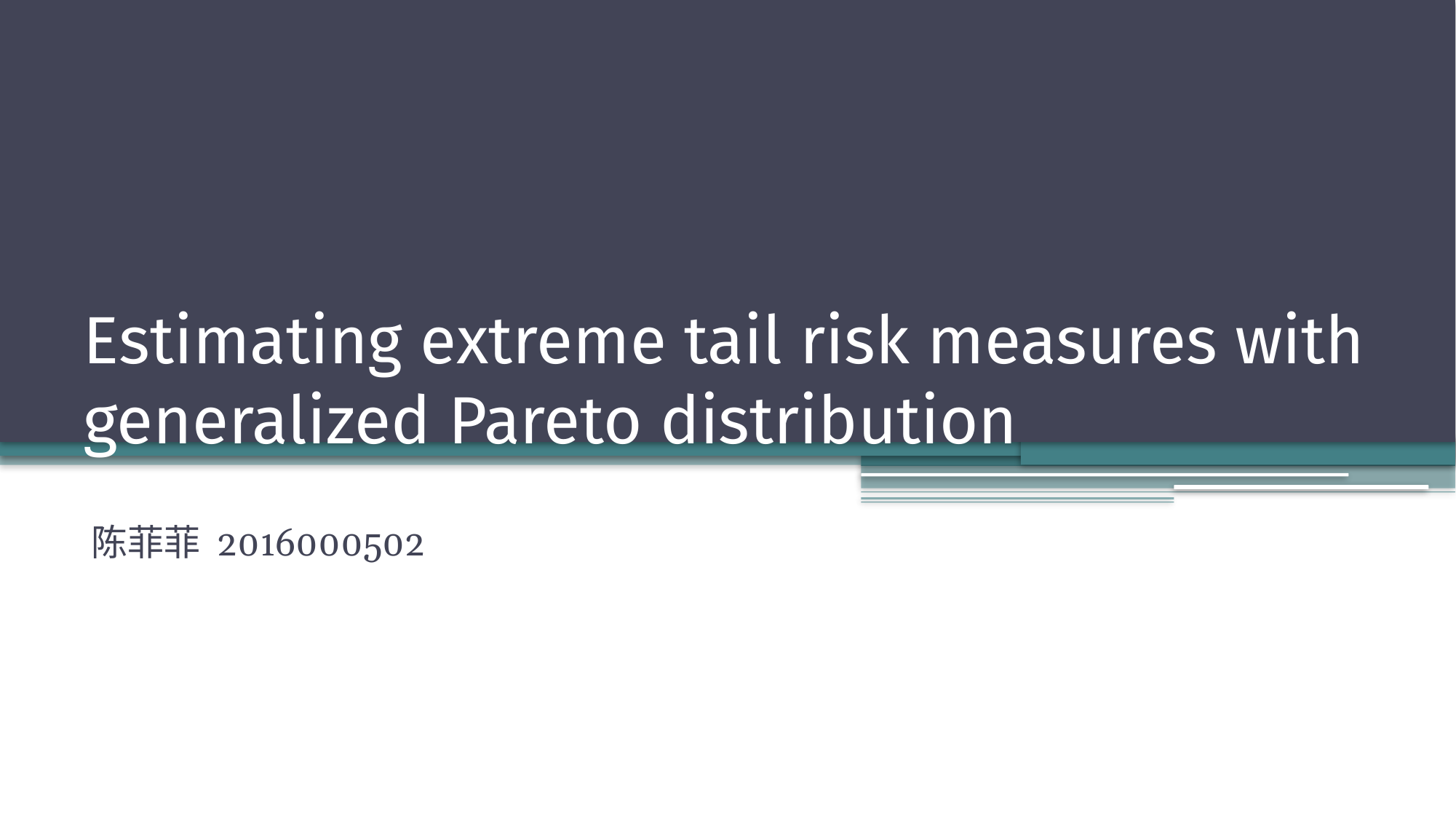

# Estimating extreme tail risk measures with generalized Pareto distribution

陈菲菲 2016000502